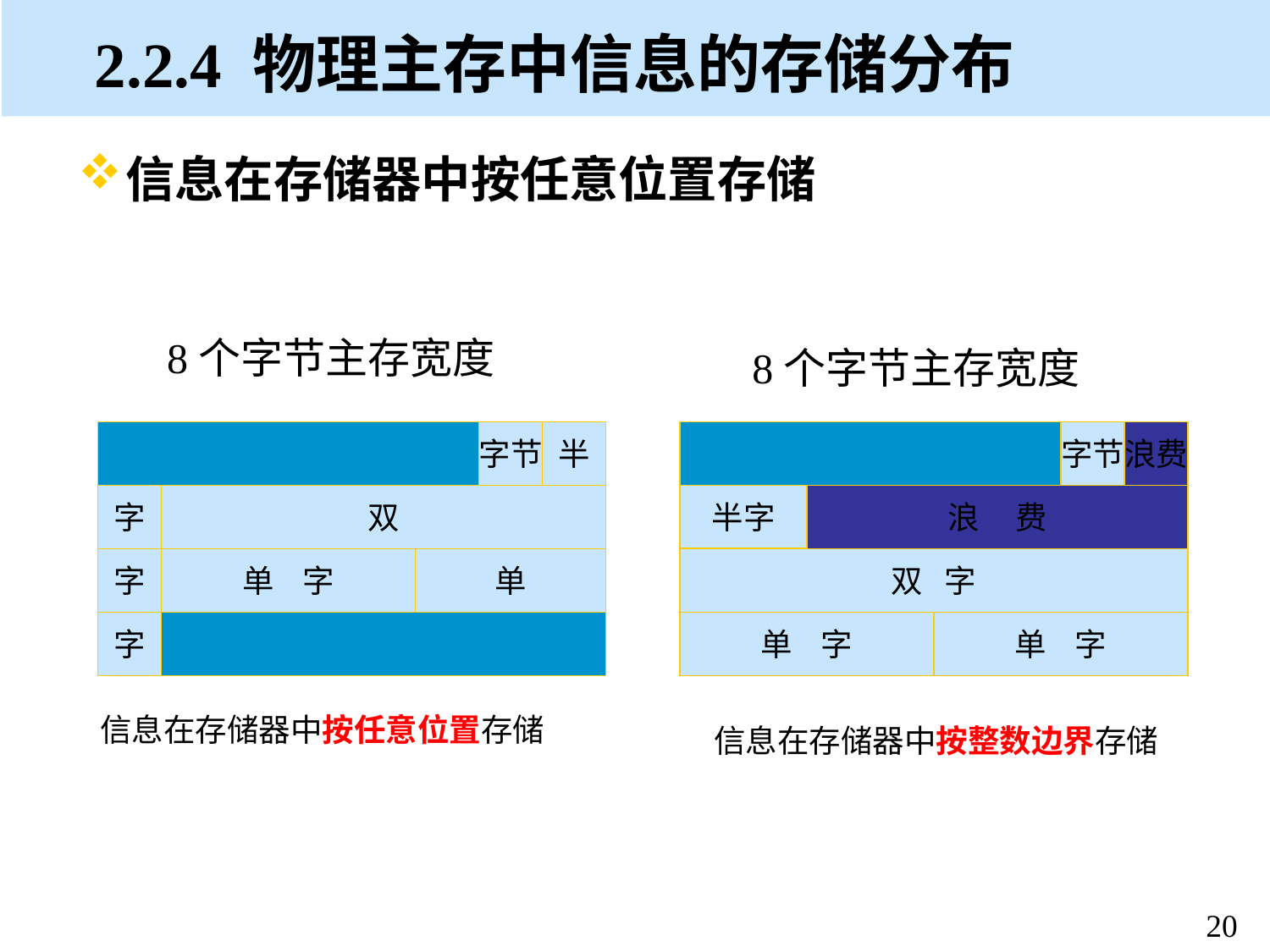

# 2.2.4 物理主存中信息的存储分布
信息在存储器中按任意位置存储

8个字节主存宽度

字节
半
字
双
字
单    字
单
字

信息在存储器中按任意位置存储
8个字节主存宽度

字节
浪费
半字
浪     费
双   字
单    字
单    字
信息在存储器中按整数边界存储